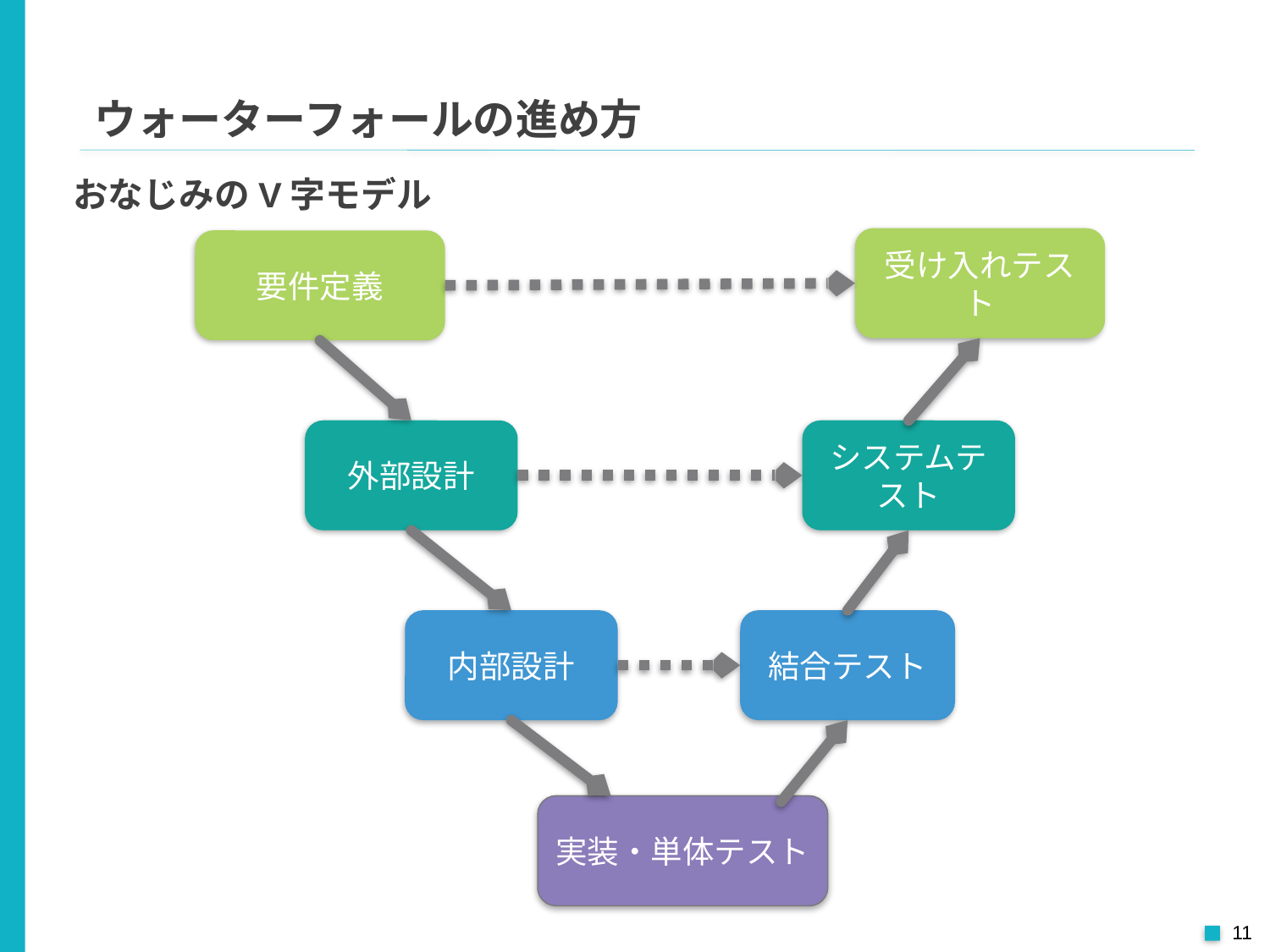

ウォーターフォールの進め方
おなじみのV字モデル
受け入れテスト
要件定義
外部設計
システムテスト
内部設計
結合テスト
実装・単体テスト